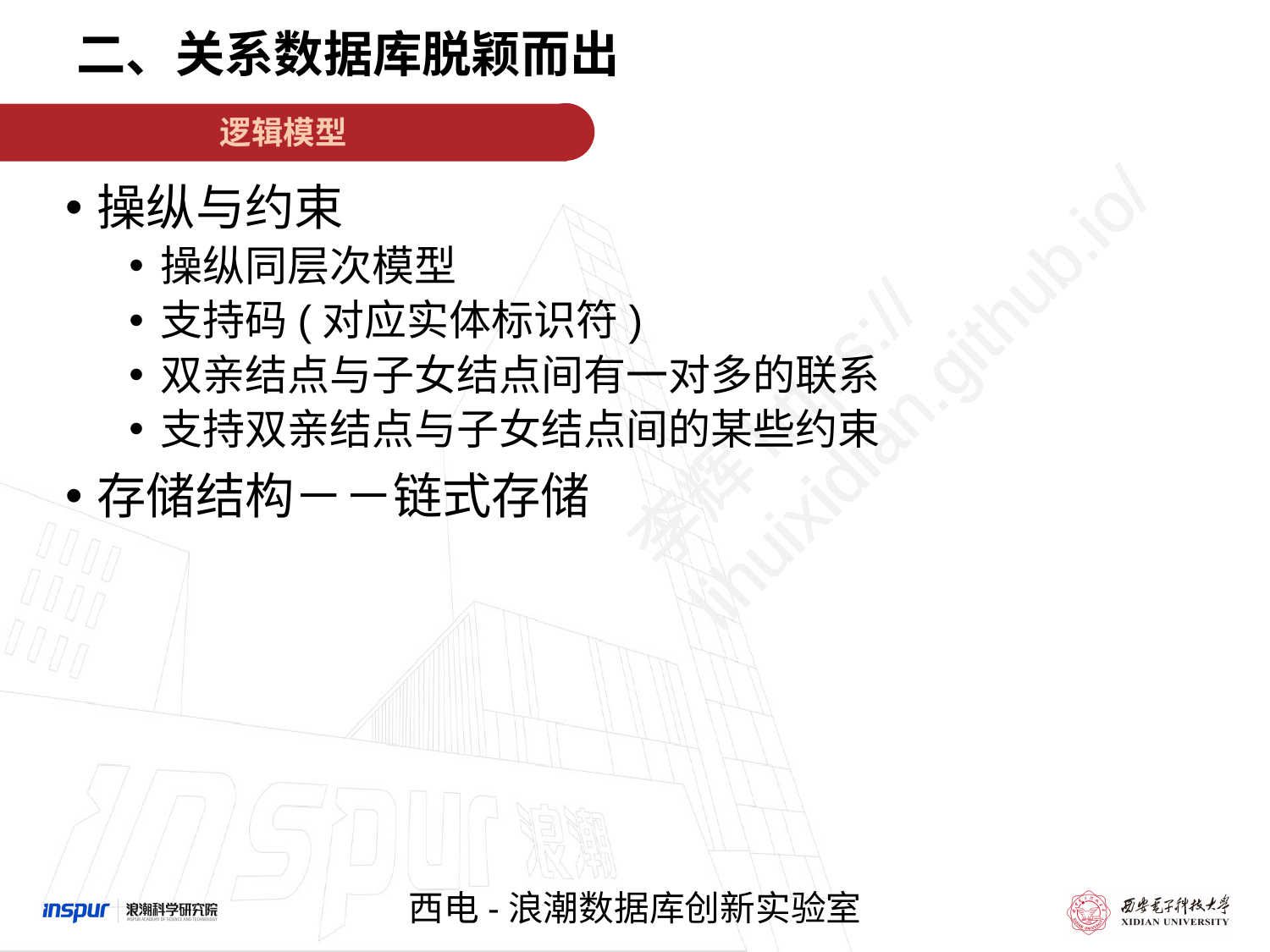

二、关系数据库脱颖而出

逻辑模型
操纵与约束
操纵同层次模型
支持码(对应实体标识符)
双亲结点与子女结点间有一对多的联系
支持双亲结点与子女结点间的某些约束
存储结构－－链式存储